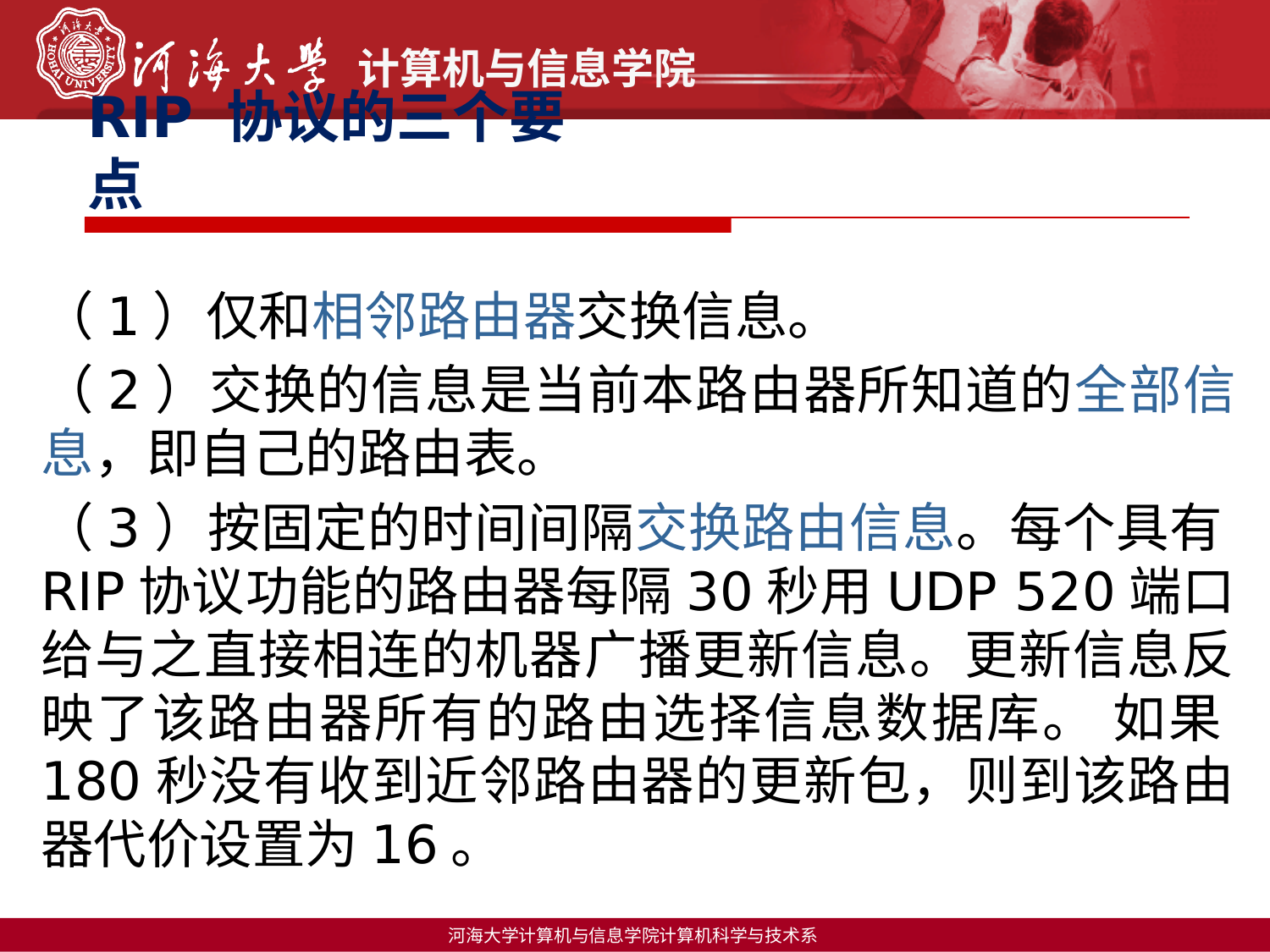

# RIP 协议的三个要点
（1）仅和相邻路由器交换信息。
（2）交换的信息是当前本路由器所知道的全部信息，即自己的路由表。
（3）按固定的时间间隔交换路由信息。每个具有RIP协议功能的路由器每隔30秒用UDP 520端口给与之直接相连的机器广播更新信息。更新信息反映了该路由器所有的路由选择信息数据库。 如果180秒没有收到近邻路由器的更新包，则到该路由器代价设置为16。